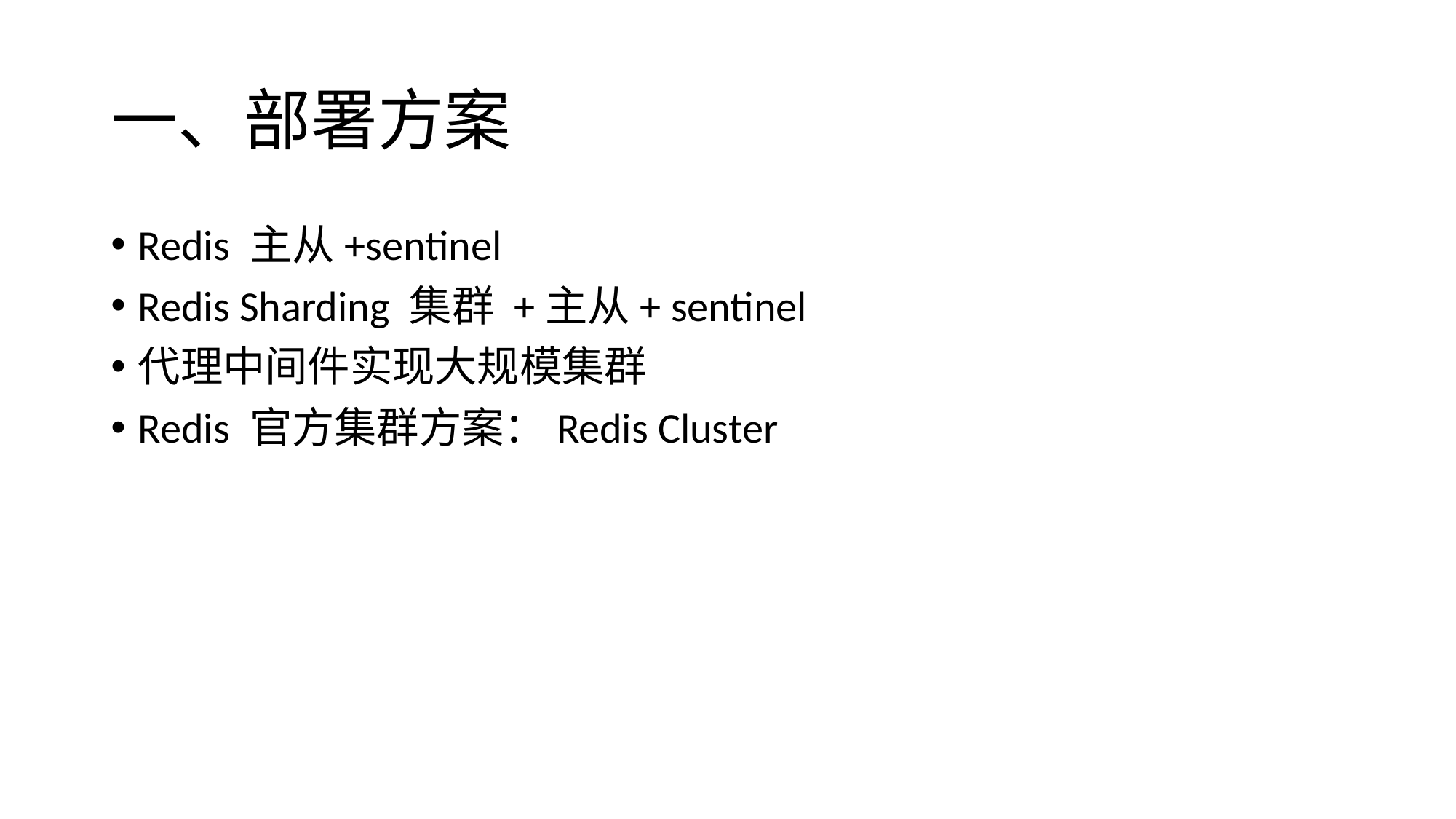

# 一、部署方案
Redis 主从+sentinel
Redis Sharding 集群 +主从+ sentinel
代理中间件实现大规模集群
Redis 官方集群方案：Redis Cluster